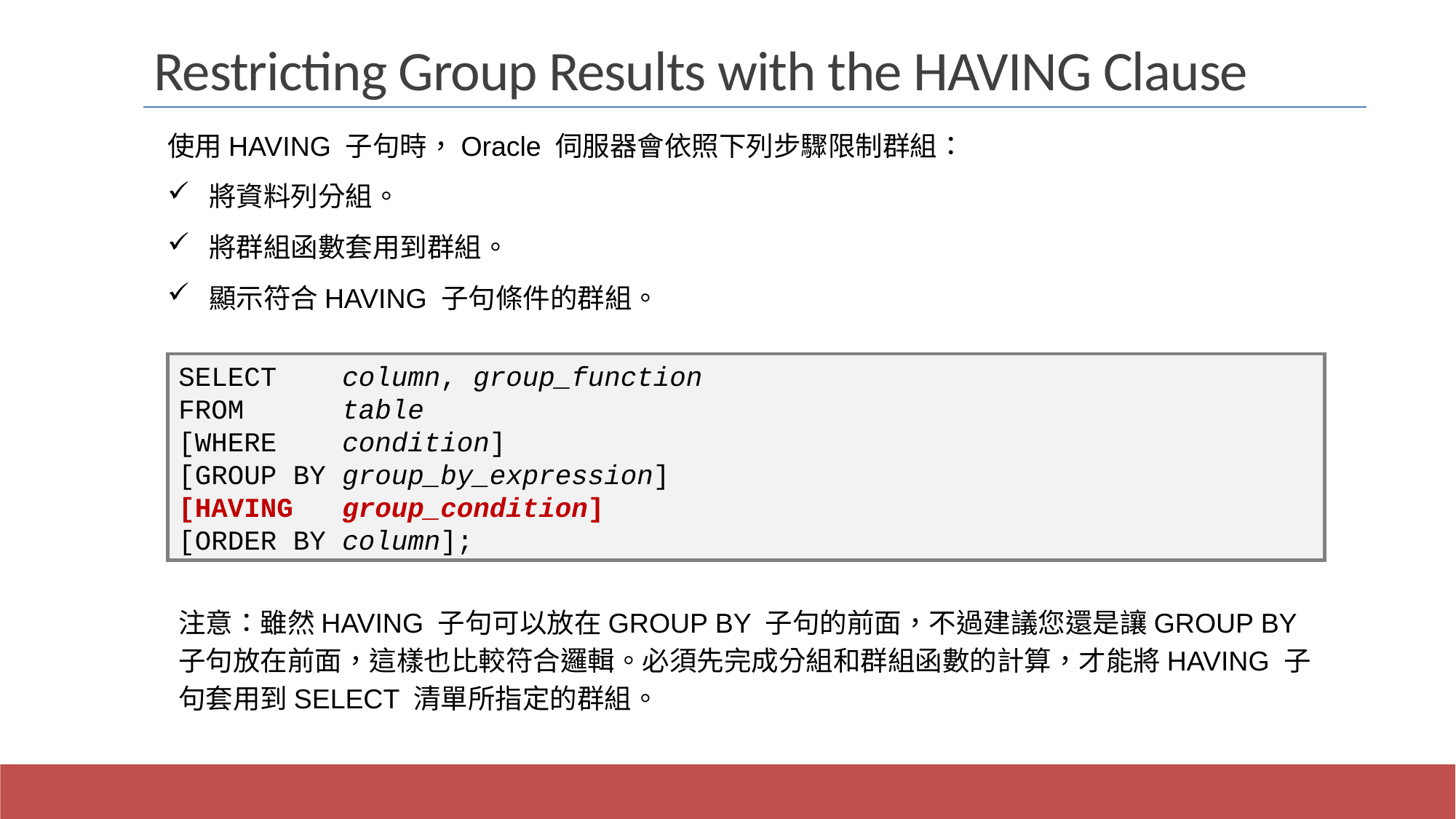

Restricting Group Results with the HAVING Clause
使用HAVING 子句時，Oracle 伺服器會依照下列步驟限制群組：
  將資料列分組。
  將群組函數套用到群組。
  顯示符合HAVING 子句條件的群組。
SELECT    column, group_function
FROM      table
[WHERE    condition]
[GROUP BY group_by_expression]
[HAVING   group_condition]
[ORDER BY column];
注意：雖然HAVING 子句可以放在GROUP BY 子句的前面，不過建議您還是讓GROUP BY 子句放在前面，這樣也比較符合邏輯。必須先完成分組和群組函數的計算，才能將HAVING 子句套用到SELECT 清單所指定的群組。